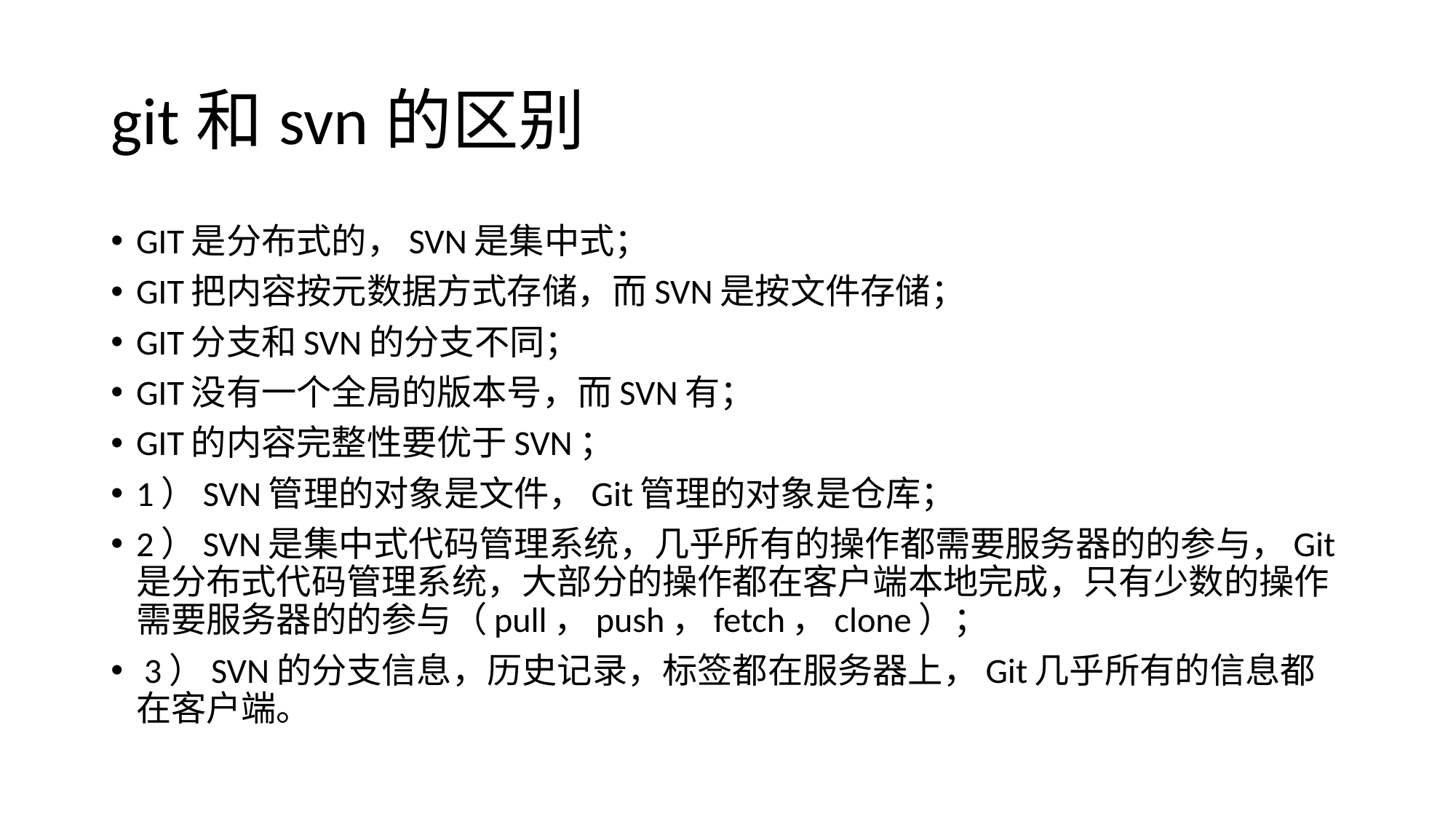

# git和svn的区别
GIT是分布式的，SVN是集中式；
GIT把内容按元数据方式存储，而SVN是按文件存储；
GIT分支和SVN的分支不同；
GIT没有一个全局的版本号，而SVN有；
GIT的内容完整性要优于SVN；
1）SVN管理的对象是文件，Git管理的对象是仓库；
2）SVN是集中式代码管理系统，几乎所有的操作都需要服务器的的参与，Git是分布式代码管理系统，大部分的操作都在客户端本地完成，只有少数的操作需要服务器的的参与（pull，push，fetch，clone）；
 3）SVN的分支信息，历史记录，标签都在服务器上，Git几乎所有的信息都在客户端。